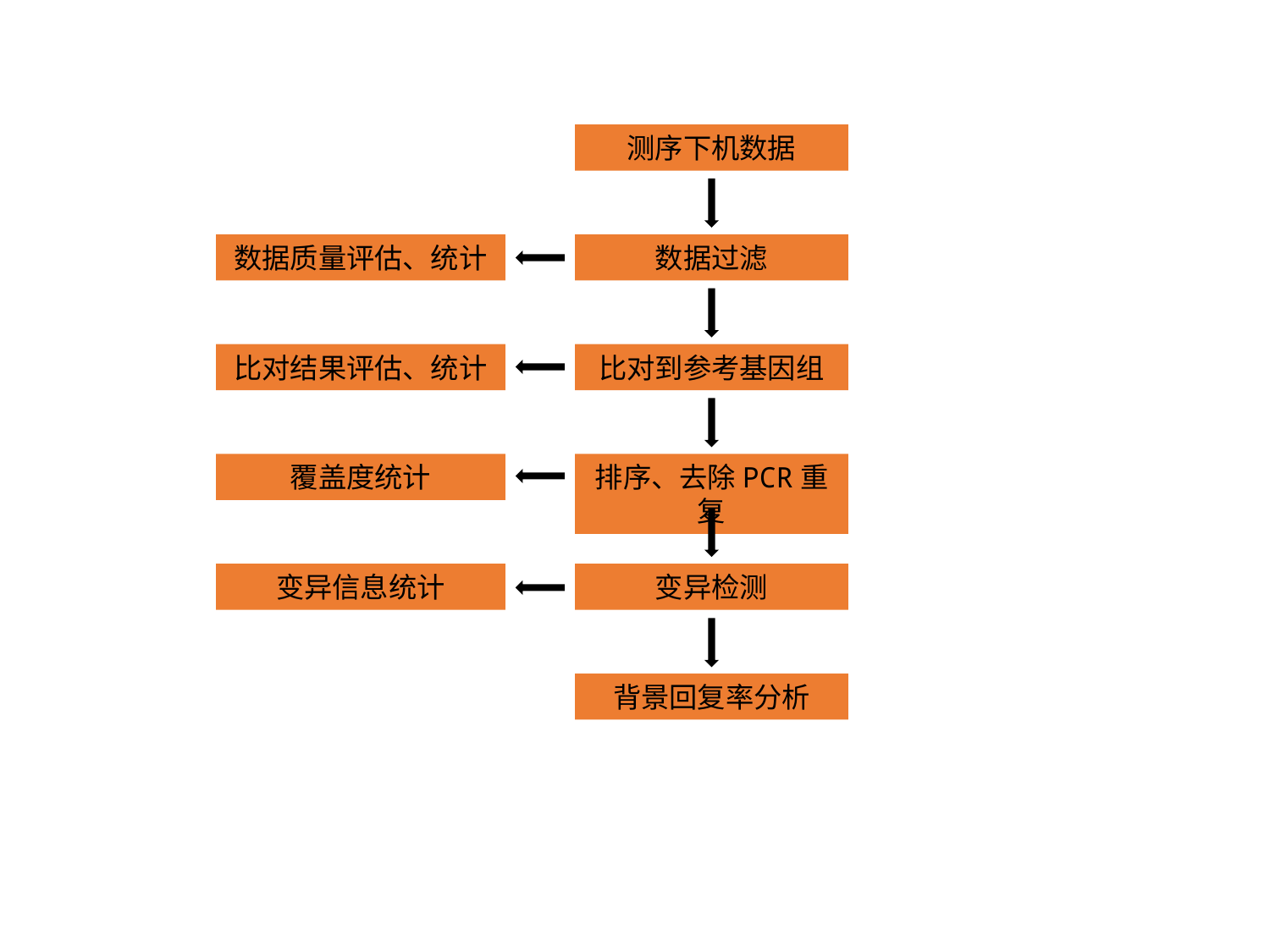

测序下机数据

数据质量评估、统计

数据过滤

比对结果评估、统计
比对到参考基因组

覆盖度统计
排序、去除PCR重复

变异信息统计
变异检测

背景回复率分析